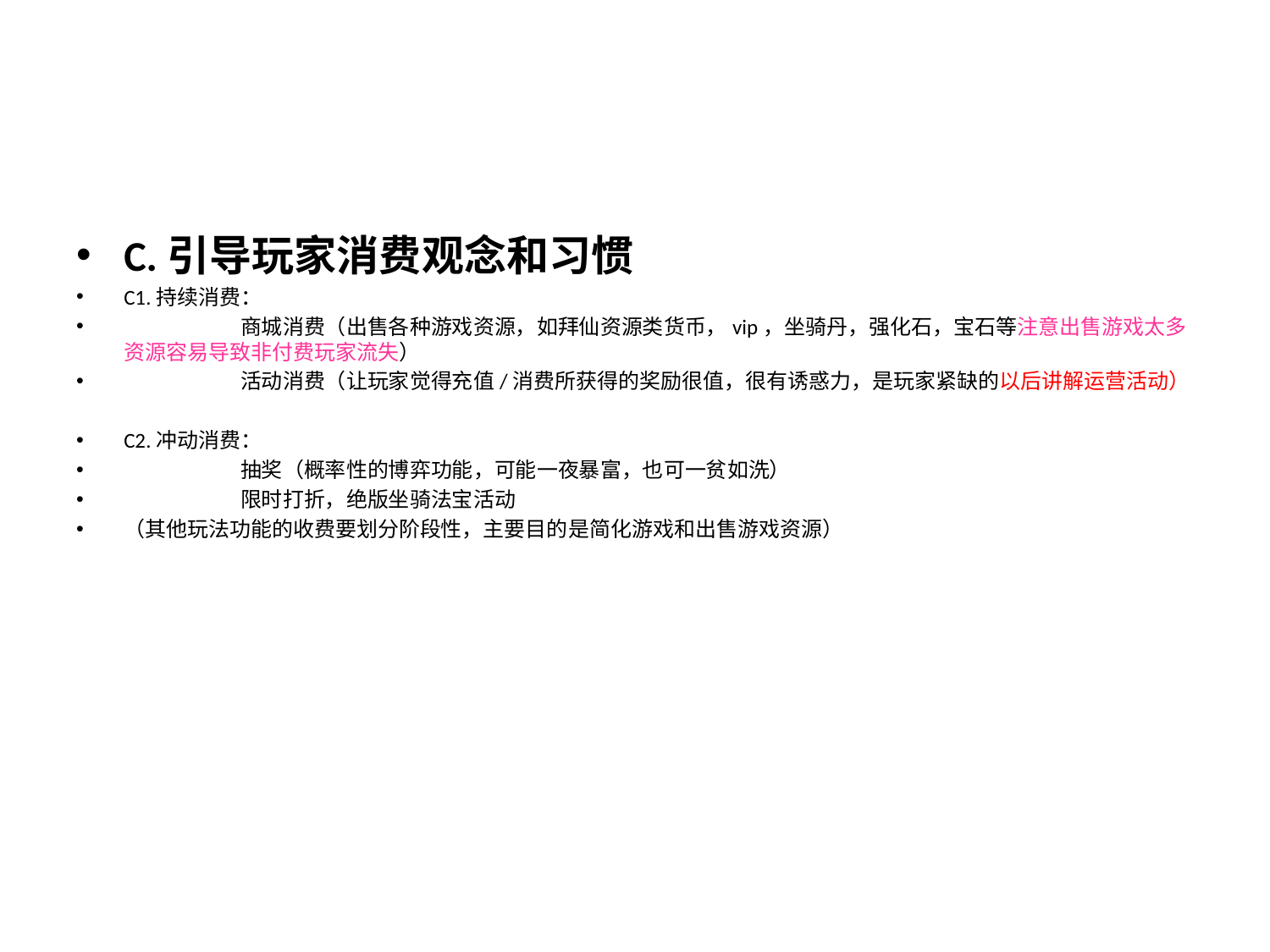

C.引导玩家消费观念和习惯
C1.持续消费：
                        商城消费（出售各种游戏资源，如拜仙资源类货币，vip，坐骑丹，强化石，宝石等注意出售游戏太多资源容易导致非付费玩家流失）
                        活动消费（让玩家觉得充值/消费所获得的奖励很值，很有诱惑力，是玩家紧缺的以后讲解运营活动）

C2.冲动消费：
                        抽奖（概率性的博弈功能，可能一夜暴富，也可一贫如洗）
                        限时打折，绝版坐骑法宝活动
（其他玩法功能的收费要划分阶段性，主要目的是简化游戏和出售游戏资源）